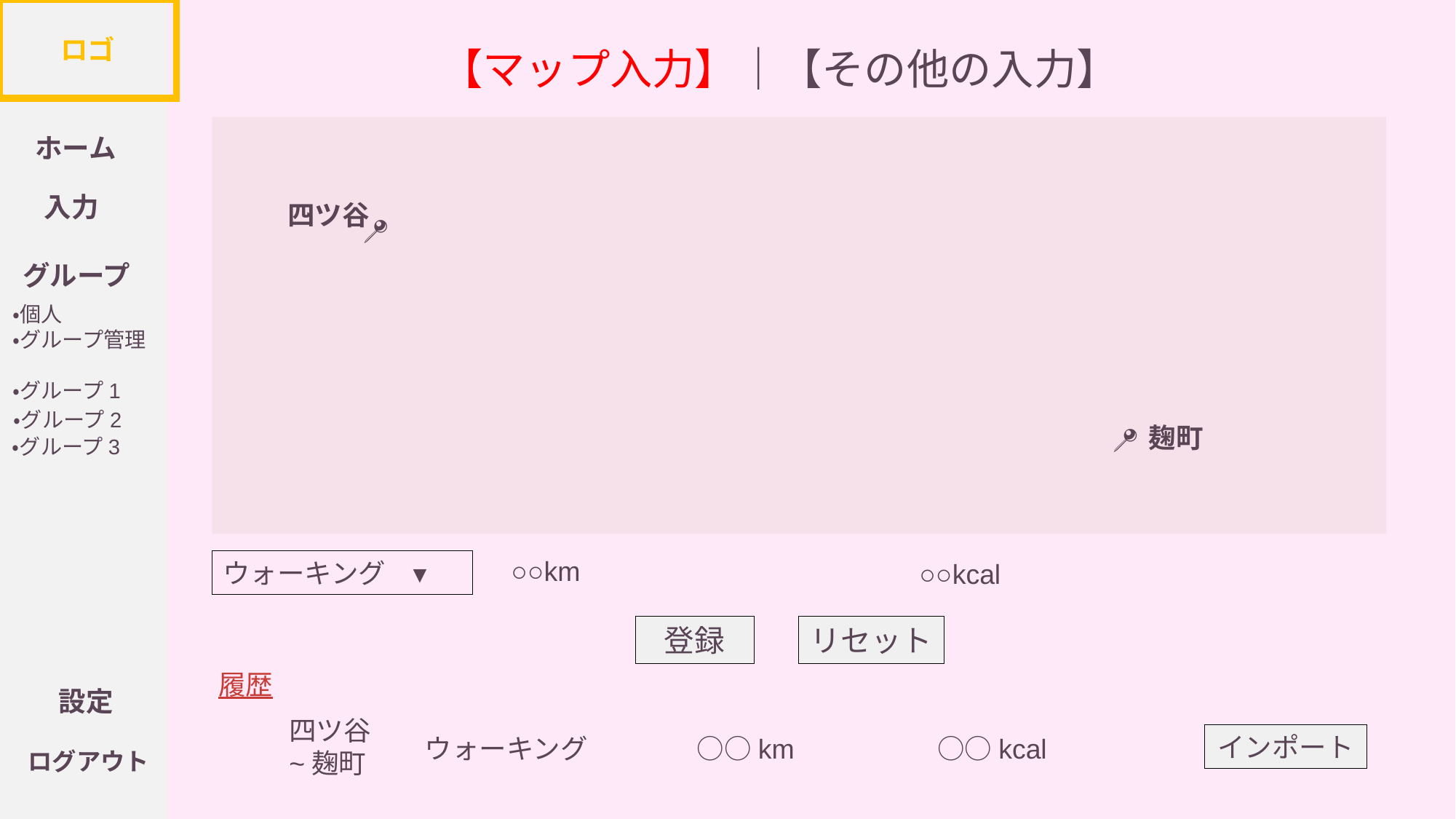

ロゴ

ホーム
入力
グループ
設定
ログアウト
・個人
・グループ管理

・グループ1
・グループ2
・グループ3
【マップ入力】｜【その他の入力】

📍
📍
四ツ谷
麹町
○○km
ウォーキング　▾
○○kcal
登録
リセット
履歴
四ツ谷
~麹町
インポート
　　　ウォーキング　　　　○○km　　　 　○○kcal